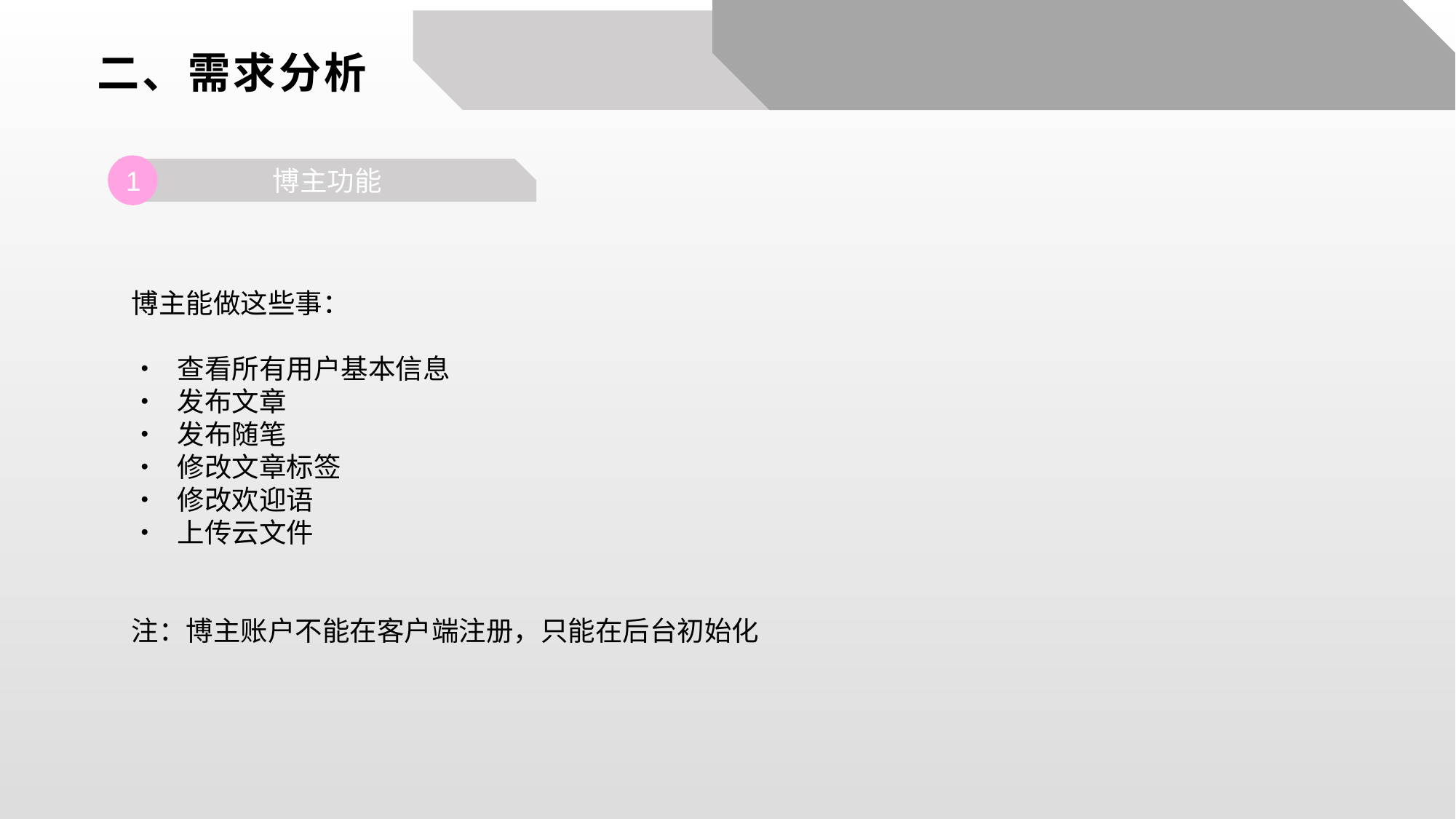

二、需求分析
1
博主功能
博主能做这些事：

•  查看所有用户基本信息
•  发布文章
•  发布随笔
•  修改文章标签
•  修改欢迎语
•  上传云文件

注：博主账户不能在客户端注册，只能在后台初始化